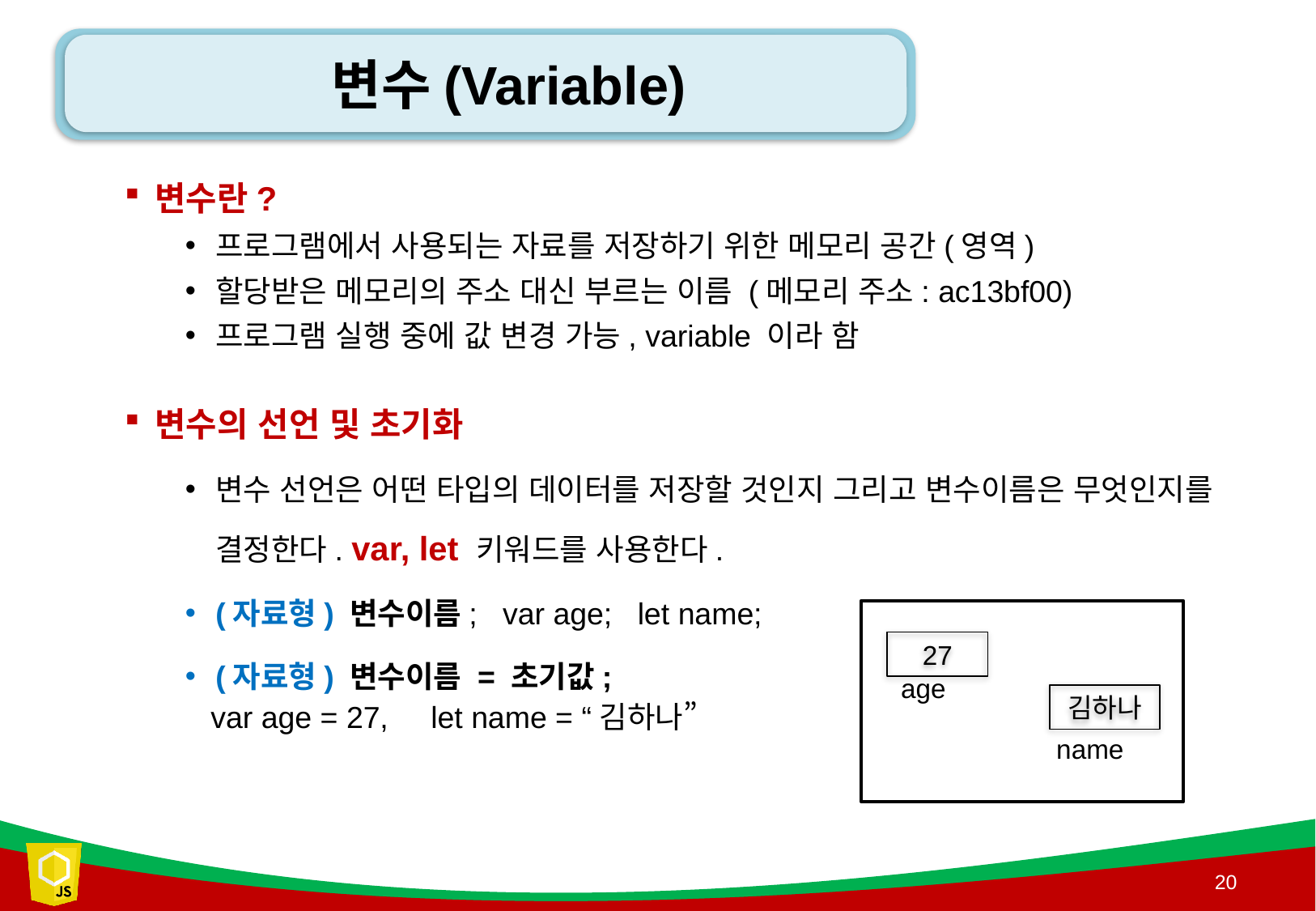

# 변수(Variable)
변수란?
프로그램에서 사용되는 자료를 저장하기 위한 메모리 공간(영역)
할당받은 메모리의 주소 대신 부르는 이름 (메모리 주소: ac13bf00)
프로그램 실행 중에 값 변경 가능, variable 이라 함

변수의 선언 및 초기화
변수 선언은 어떤 타입의 데이터를 저장할 것인지 그리고 변수이름은 무엇인지를 결정한다. var, let 키워드를 사용한다.
(자료형) 변수이름;   var age;   let name;
(자료형) 변수이름 = 초기값;
   var age = 27,     let name = “김하나”

27
age
김하나
name
20